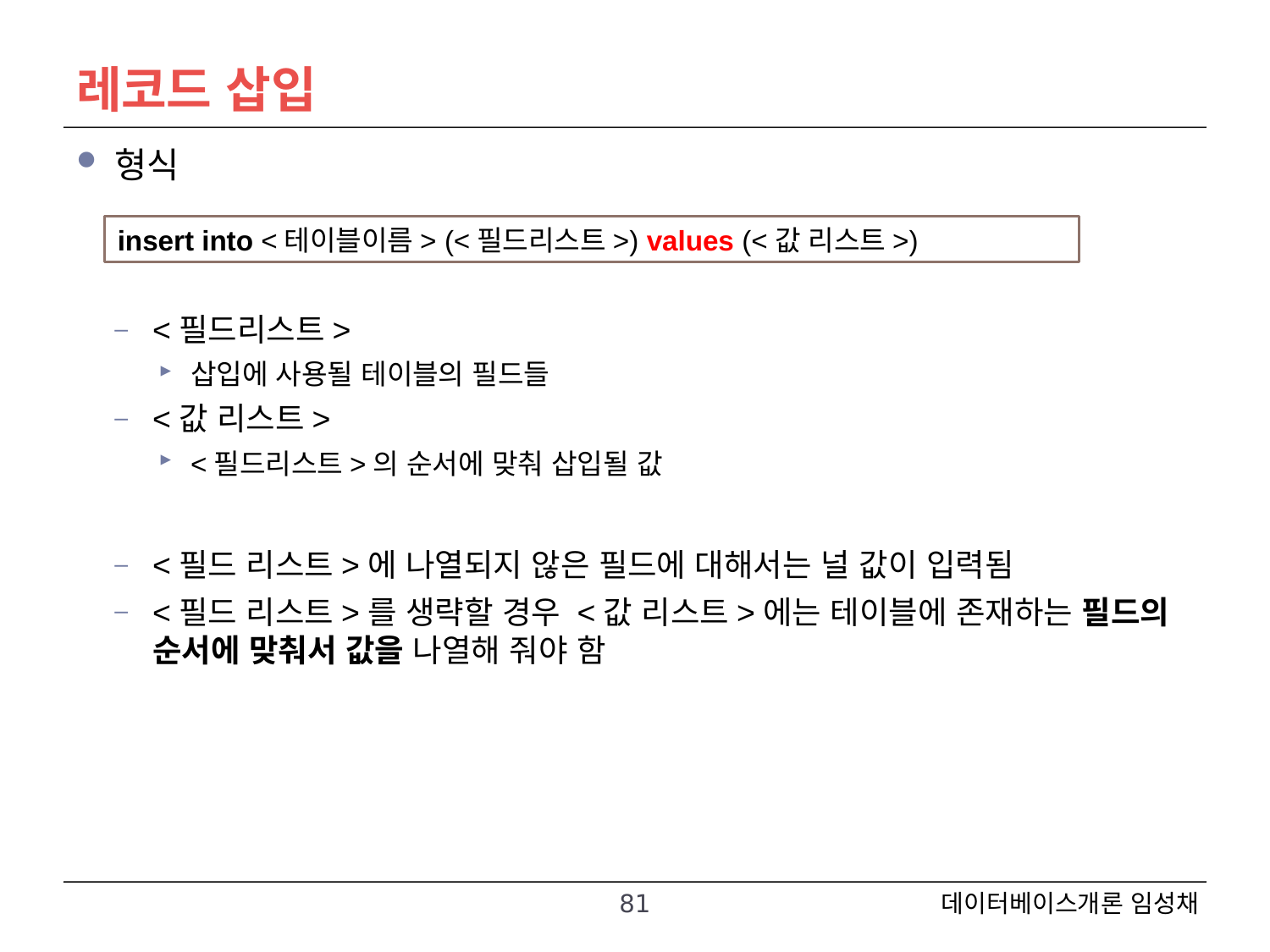

# 레코드 삽입
형식

<필드리스트>
삽입에 사용될 테이블의 필드들
<값 리스트>
<필드리스트>의 순서에 맞춰 삽입될 값

<필드 리스트>에 나열되지 않은 필드에 대해서는 널 값이 입력됨
<필드 리스트>를 생략할 경우 <값 리스트>에는 테이블에 존재하는 필드의 순서에 맞춰서 값을 나열해 줘야 함

insert into <테이블이름> (<필드리스트>) values (<값 리스트>)
81
데이터베이스개론 임성채